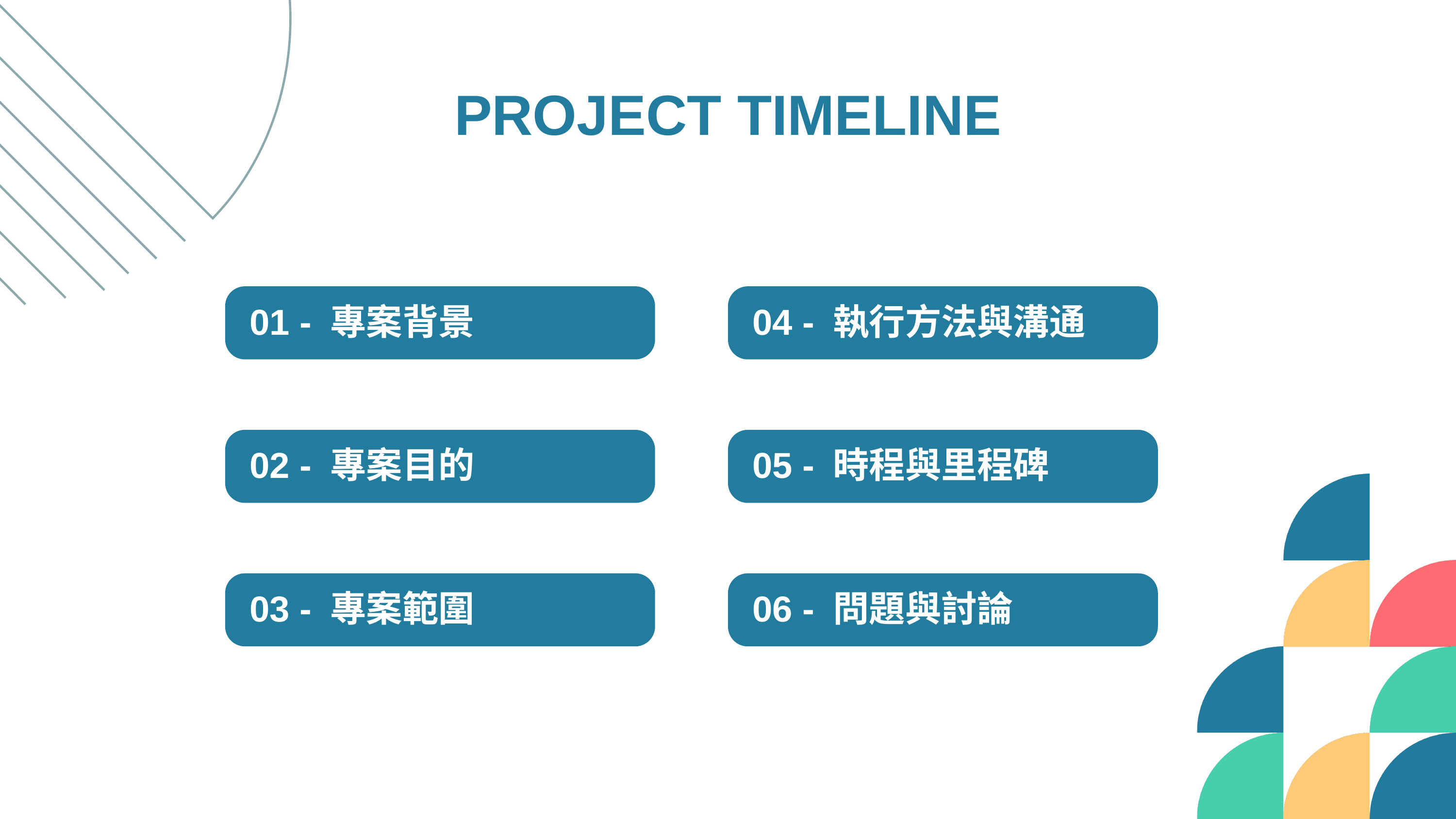

PROJECT TIMELINE

01 - 專案背景
04 - 執行方法與溝通

02 - 專案目的
05 - 時程與里程碑

03 - 專案範圍
06 - 問題與討論